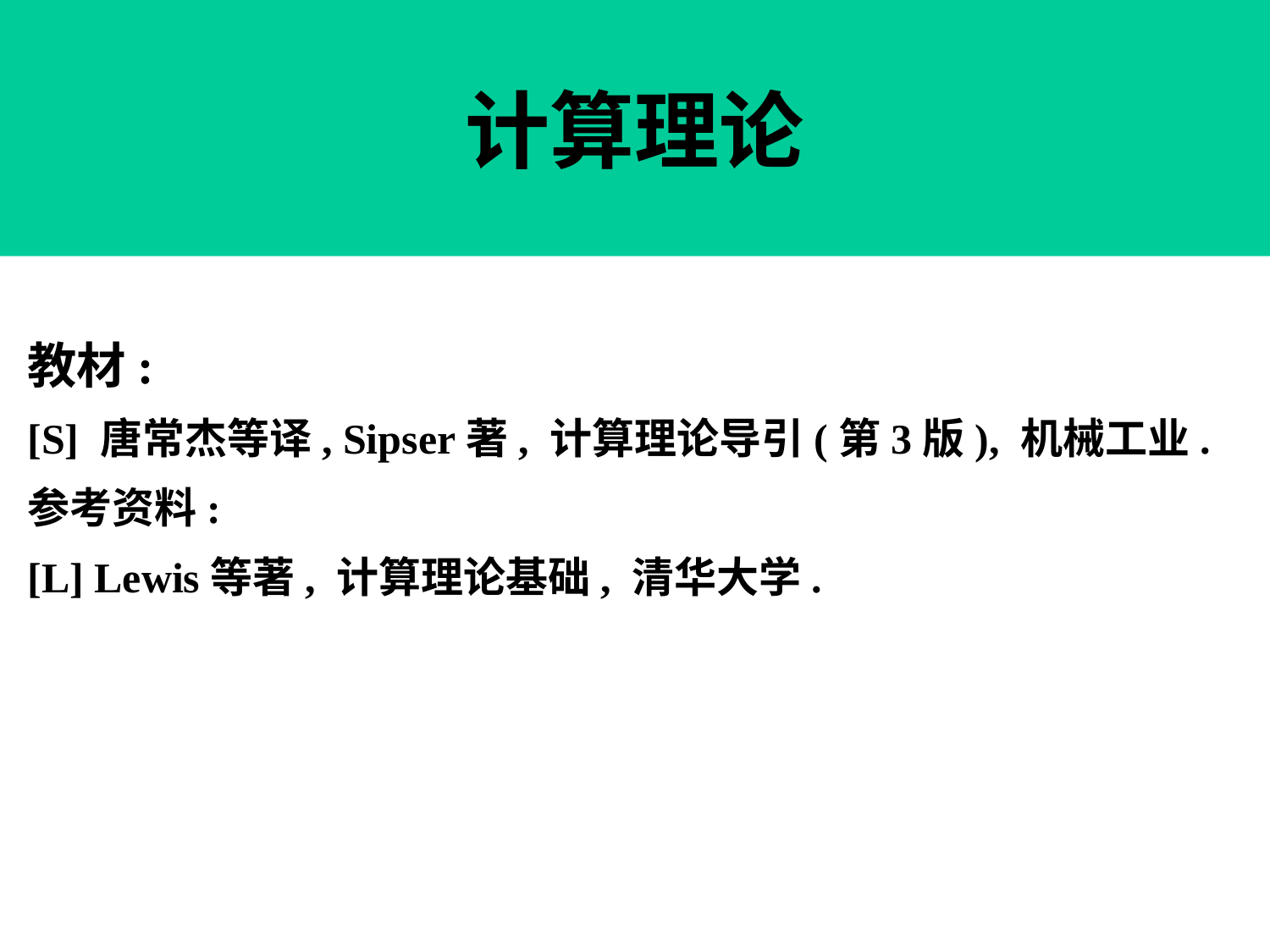

# 计算理论
教材:
[S] 唐常杰等译, Sipser著, 计算理论导引(第3版), 机械工业.
参考资料:
[L] Lewis等著, 计算理论基础, 清华大学.